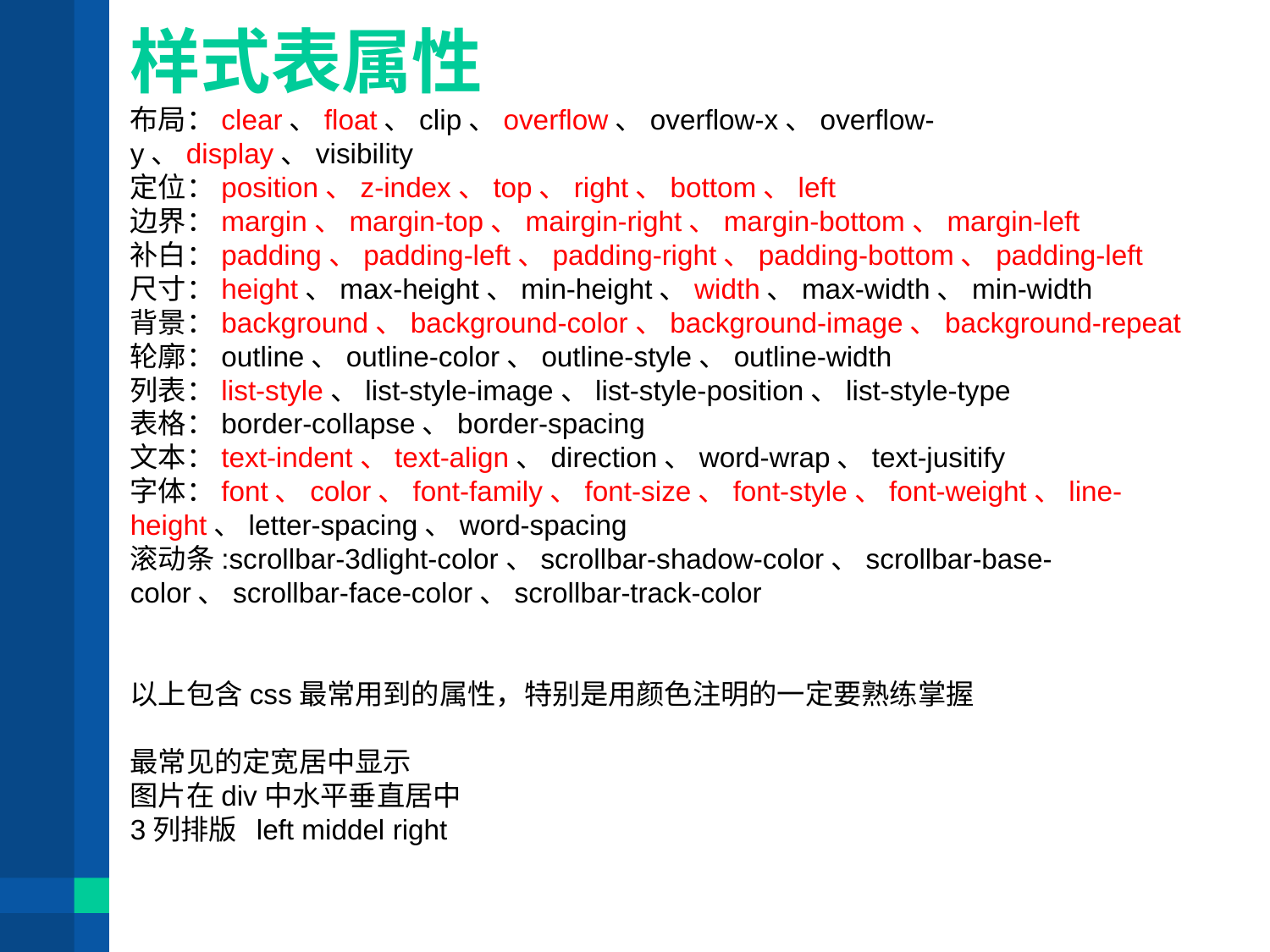

样式表属性
布局：clear、float、clip、overflow、overflow-x、overflow-y、display、visibility
定位：position、z-index、top、right、bottom、left
边界：margin、margin-top、mairgin-right、margin-bottom、margin-left
补白：padding、padding-left、padding-right、padding-bottom、padding-left
尺寸：height、max-height、min-height、width、max-width、min-width
背景：background、background-color、background-image、background-repeat
轮廓：outline、outline-color、outline-style、outline-width
列表：list-style、list-style-image、list-style-position、list-style-type
表格：border-collapse、border-spacing
文本：text-indent、text-align、direction、word-wrap、text-jusitify
字体：font、color、font-family、font-size、font-style、font-weight、line-height、letter-spacing、word-spacing
滚动条:scrollbar-3dlight-color、scrollbar-shadow-color、scrollbar-base-color、scrollbar-face-color、scrollbar-track-color

以上包含css最常用到的属性，特别是用颜色注明的一定要熟练掌握

最常见的定宽居中显示
图片在div中水平垂直居中
3列排版  left middel right